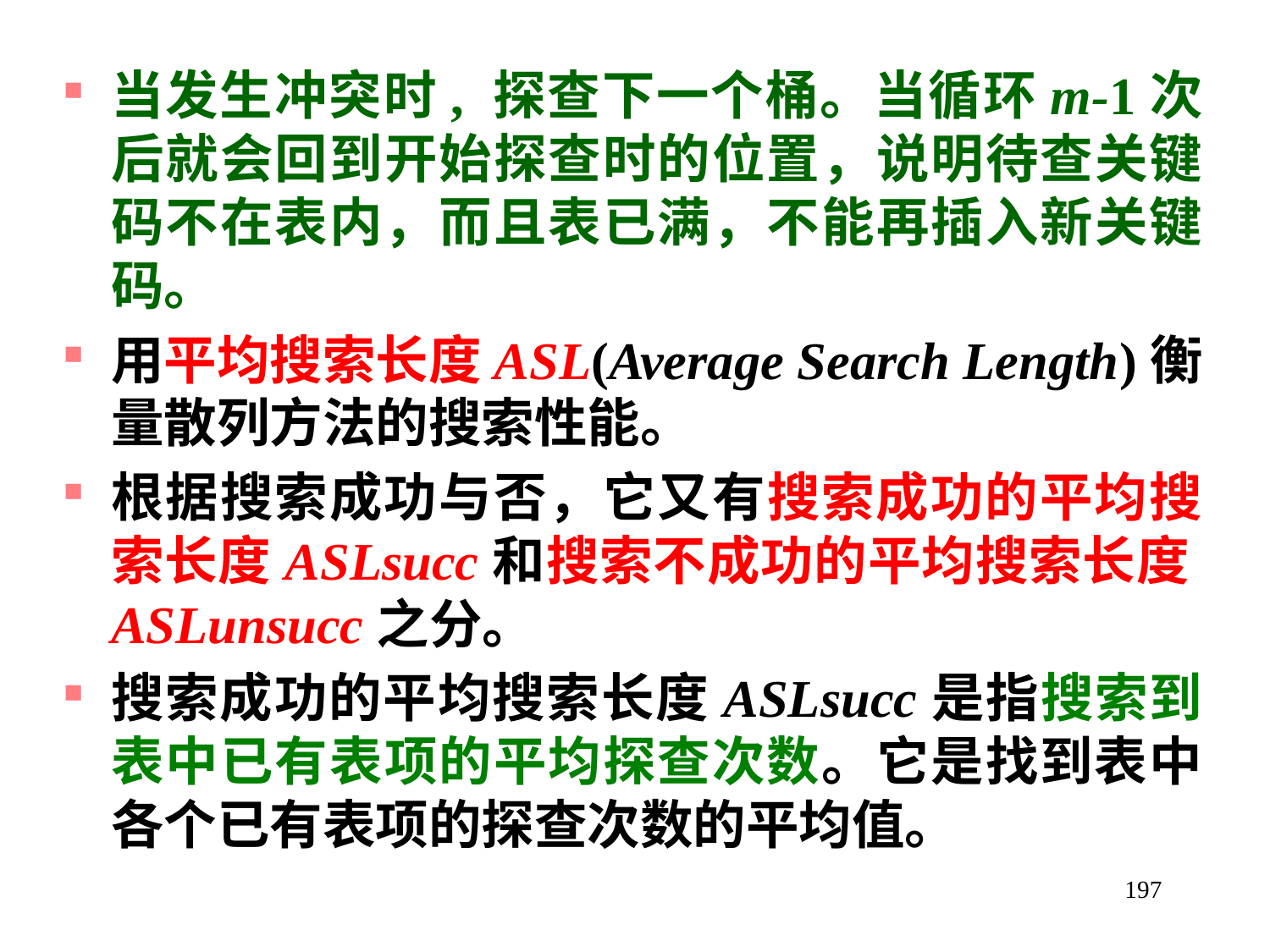

当发生冲突时, 探查下一个桶。当循环m-1次后就会回到开始探查时的位置，说明待查关键码不在表内，而且表已满，不能再插入新关键码。
用平均搜索长度ASL(Average Search Length)衡量散列方法的搜索性能。
根据搜索成功与否，它又有搜索成功的平均搜索长度ASLsucc和搜索不成功的平均搜索长度ASLunsucc之分。
搜索成功的平均搜索长度ASLsucc是指搜索到表中已有表项的平均探查次数。它是找到表中各个已有表项的探查次数的平均值。
197